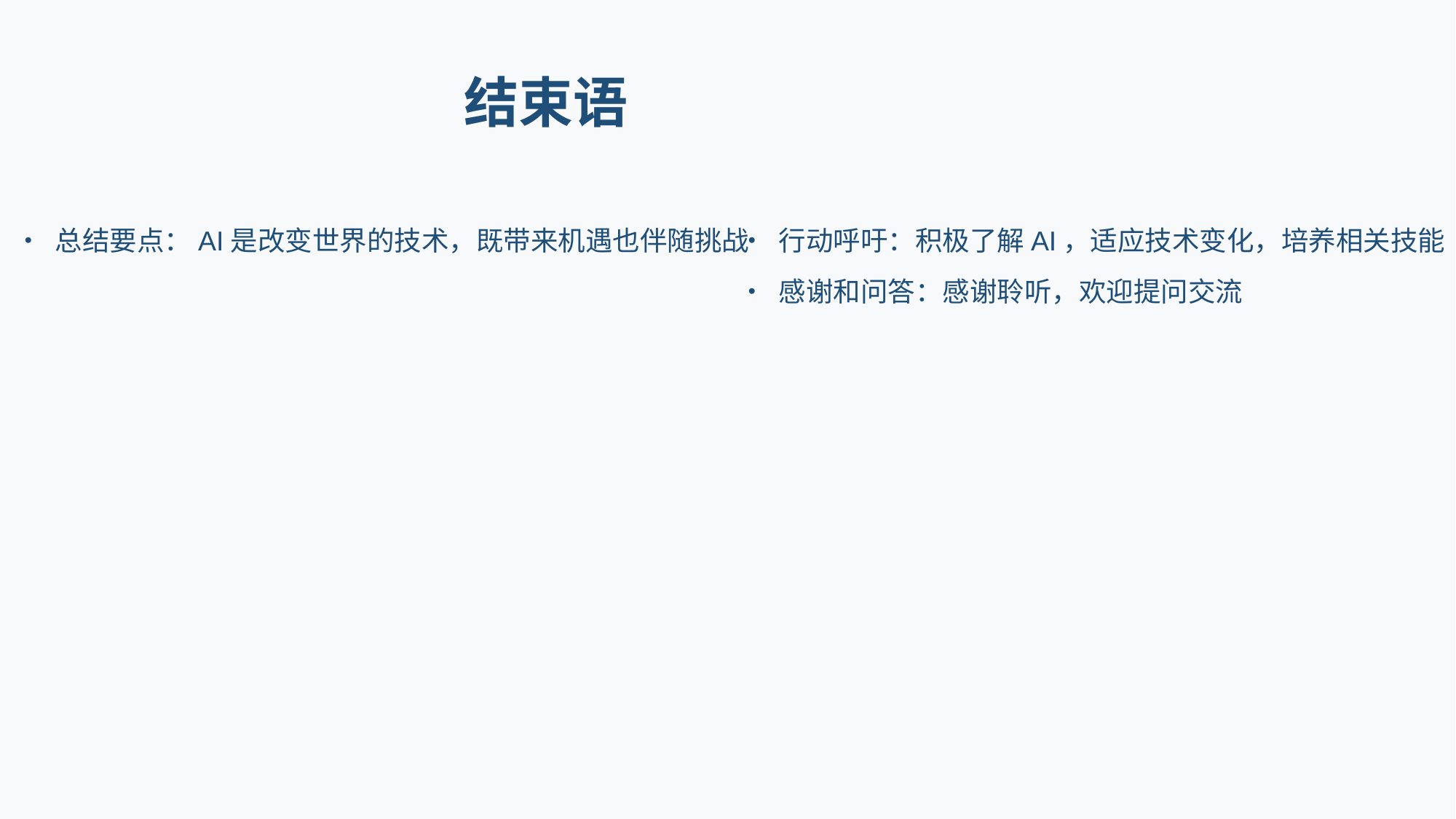

# 结束语

• 总结要点：AI是改变世界的技术，既带来机遇也伴随挑战
• 行动呼吁：积极了解AI，适应技术变化，培养相关技能
• 感谢和问答：感谢聆听，欢迎提问交流